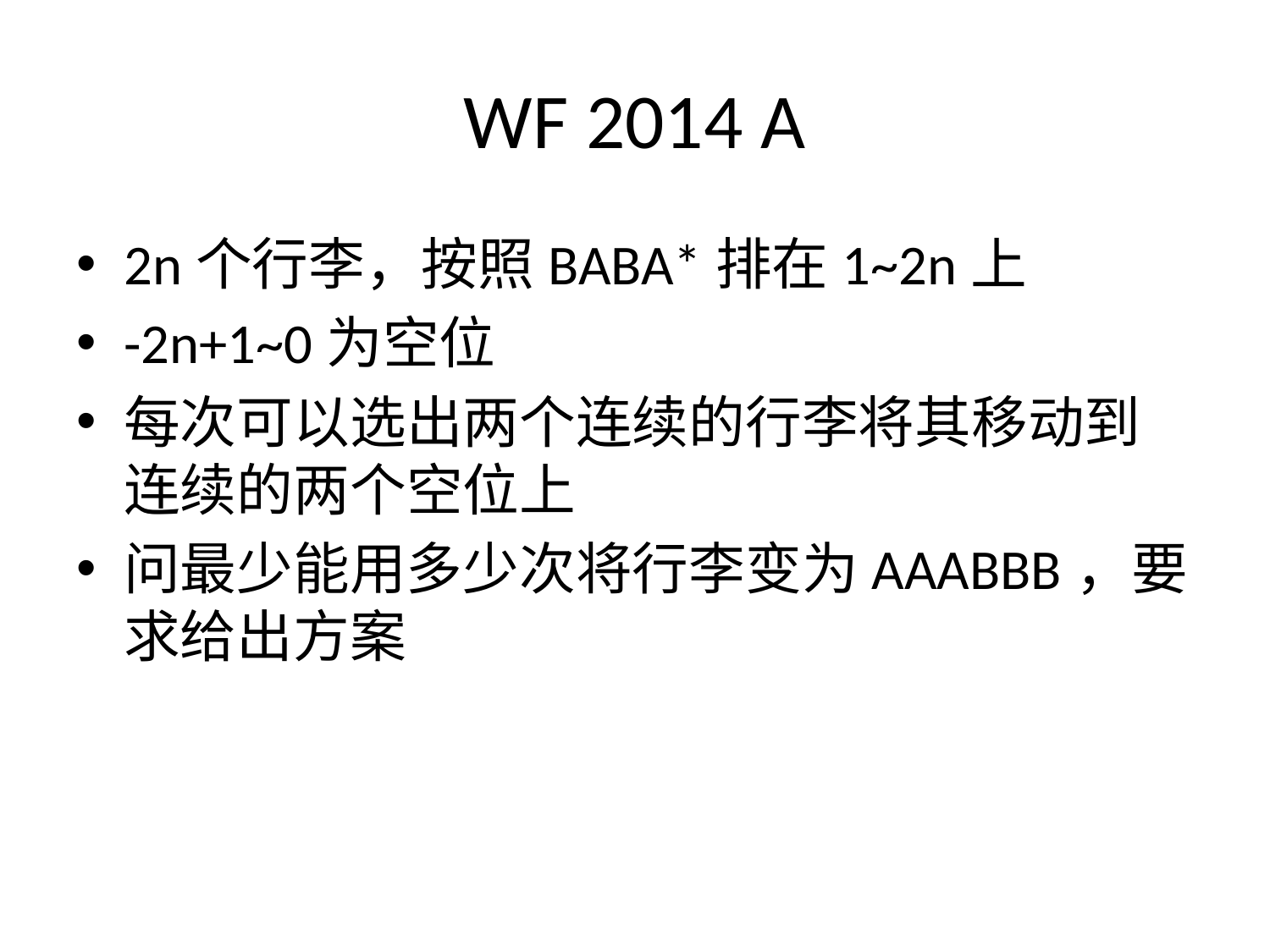

# WF 2014 A
2n个行李，按照BABA*排在1~2n上
-2n+1~0为空位
每次可以选出两个连续的行李将其移动到连续的两个空位上
问最少能用多少次将行李变为AAABBB，要求给出方案